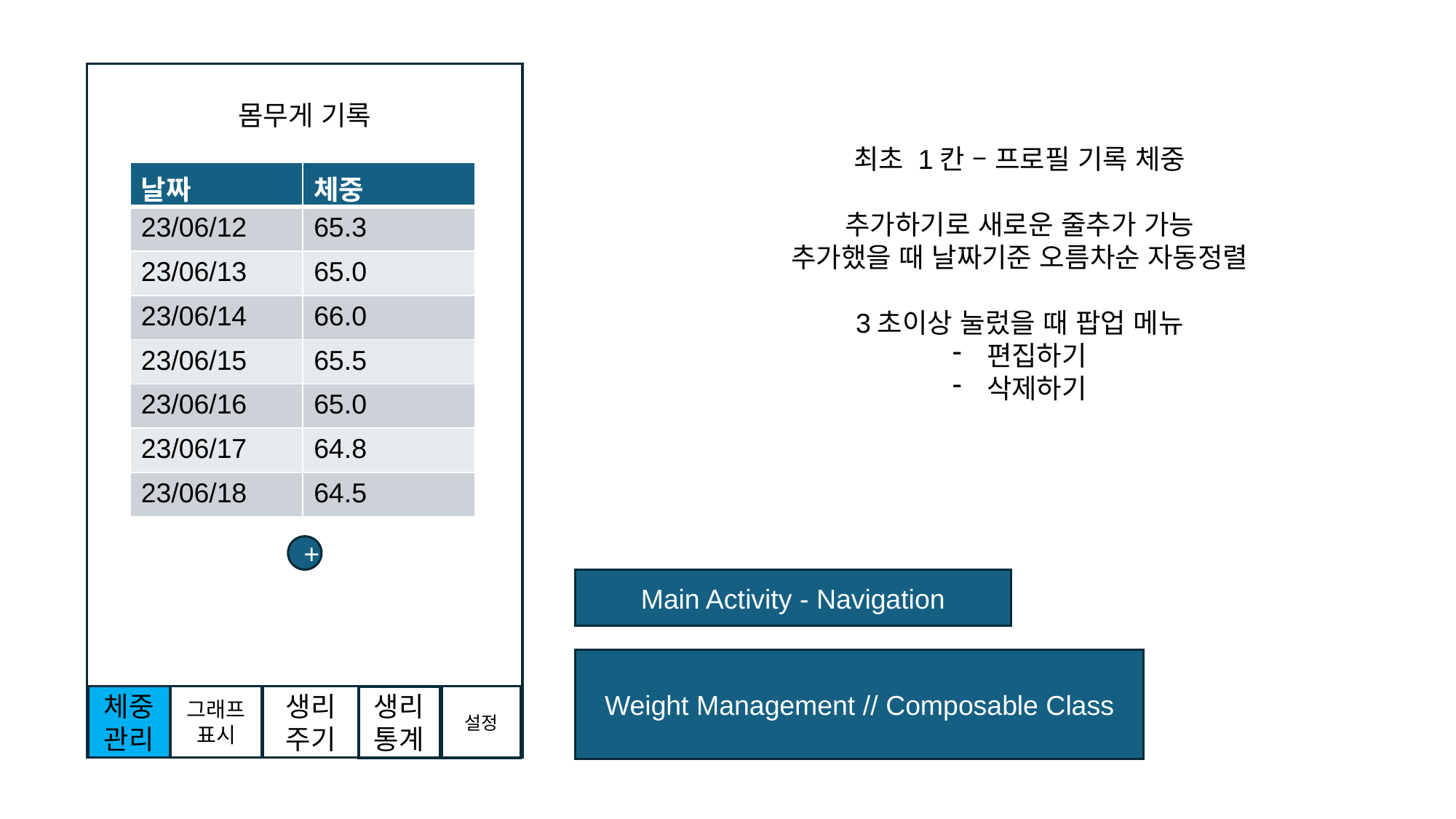

몸무게 기록
최초 1칸 – 프로필 기록 체중

추가하기로 새로운 줄추가 가능
추가했을 때 날짜기준 오름차순 자동정렬

3초이상 눌렀을 때 팝업 메뉴
편집하기
삭제하기
| 날짜 | 체중 |
| --- | --- |
| 23/06/12 | 65.3 |
| 23/06/13 | 65.0 |
| 23/06/14 | 66.0 |
| 23/06/15 | 65.5 |
| 23/06/16 | 65.0 |
| 23/06/17 | 64.8 |
| 23/06/18 | 64.5 |
+
Main Activity - Navigation
Weight Management // Composable Class
그래프
표시
생리
주기
설정
체중
관리
생리
통계